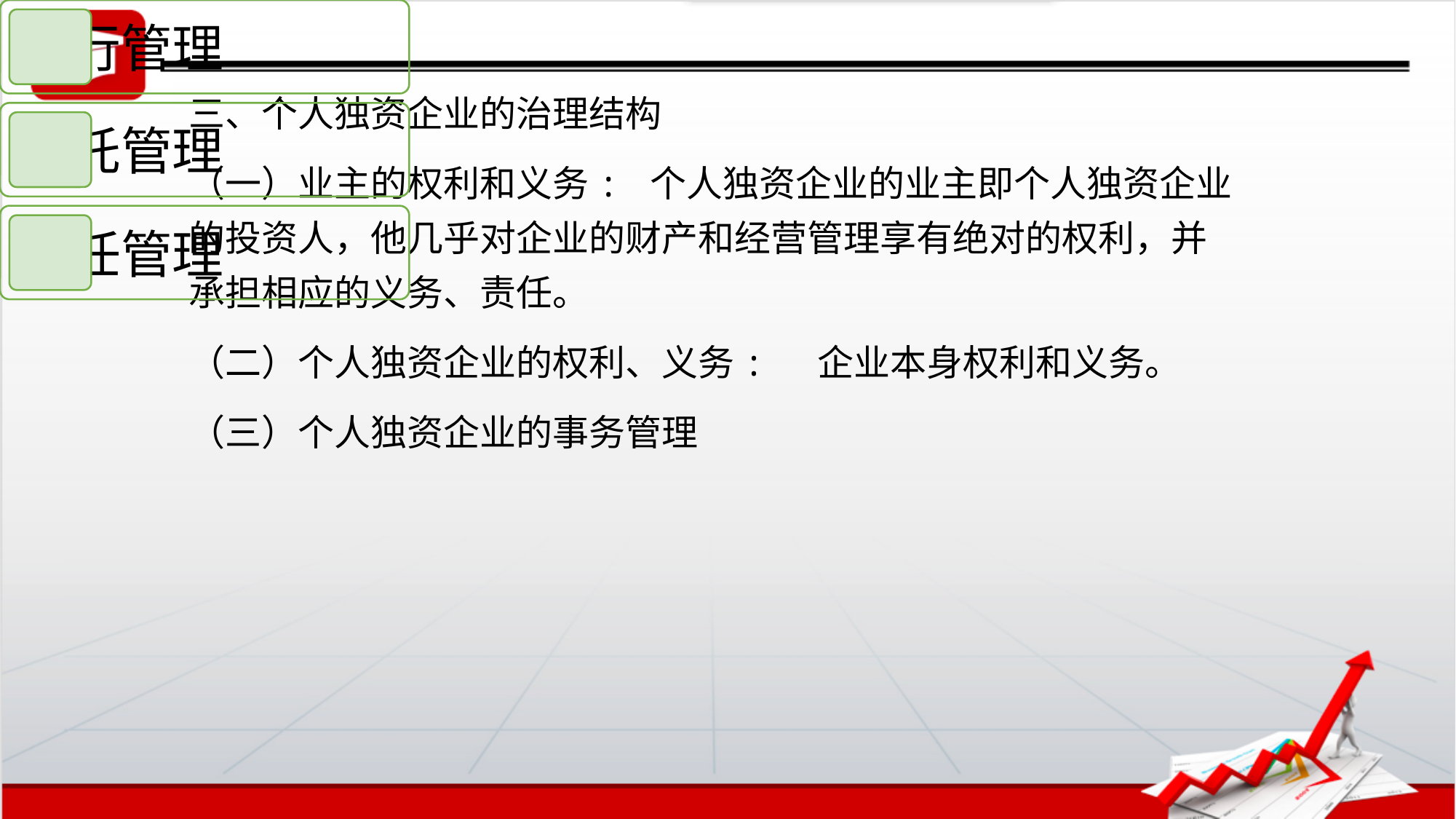

三、个人独资企业的治理结构
（一）业主的权利和义务: 个人独资企业的业主即个人独资企业的投资人，他几乎对企业的财产和经营管理享有绝对的权利，并承担相应的义务、责任。
（二）个人独资企业的权利、义务:  企业本身权利和义务。
（三）个人独资企业的事务管理
自行管理
委托管理
聘任管理